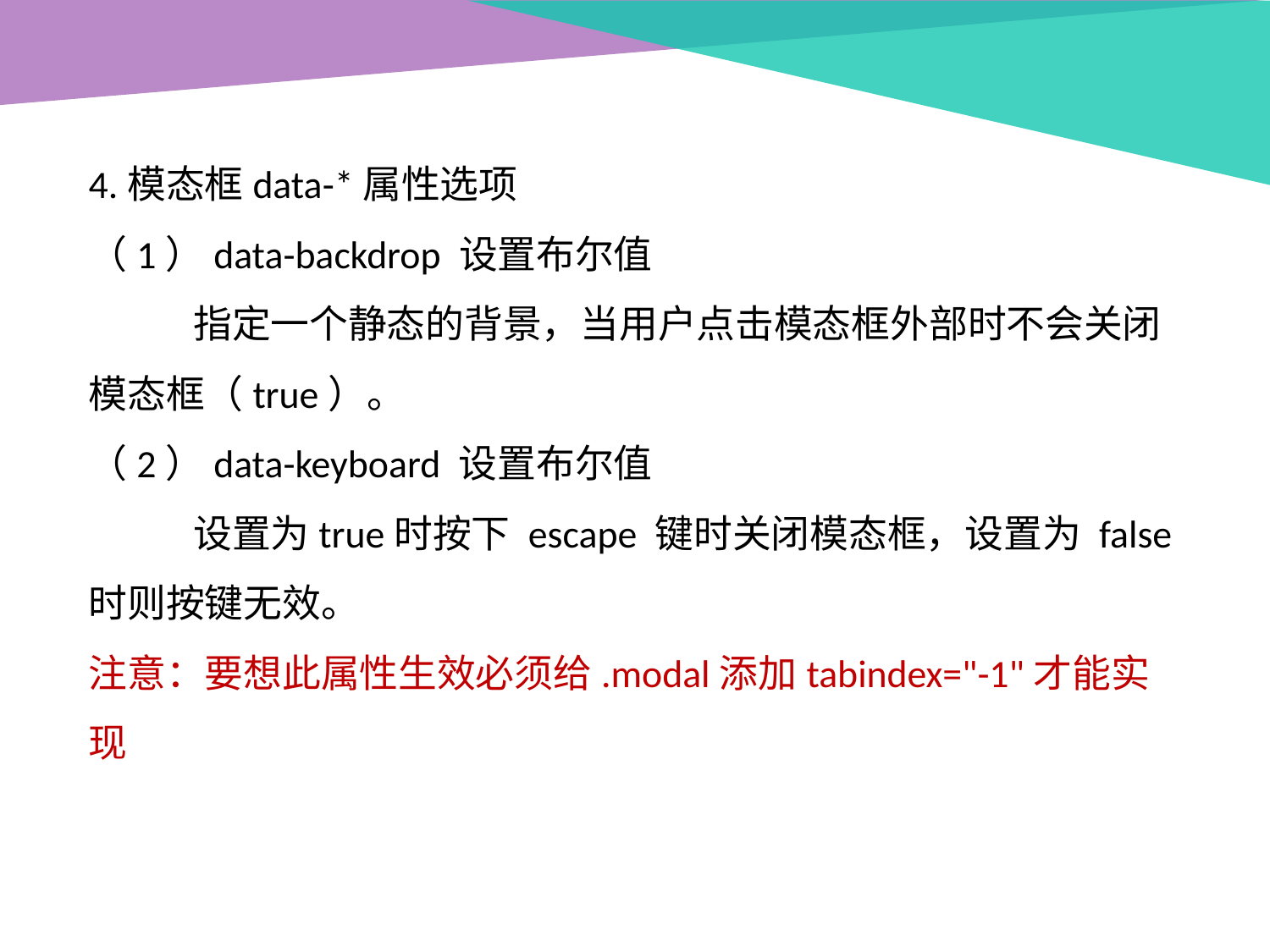

4.模态框data-*属性选项
（1）data-backdrop 设置布尔值
           指定一个静态的背景，当用户点击模态框外部时不会关闭模态框（true）。
（2）data-keyboard 设置布尔值
           设置为true时按下 escape 键时关闭模态框，设置为 false 时则按键无效。
注意：要想此属性生效必须给.modal添加tabindex="-1"才能实现